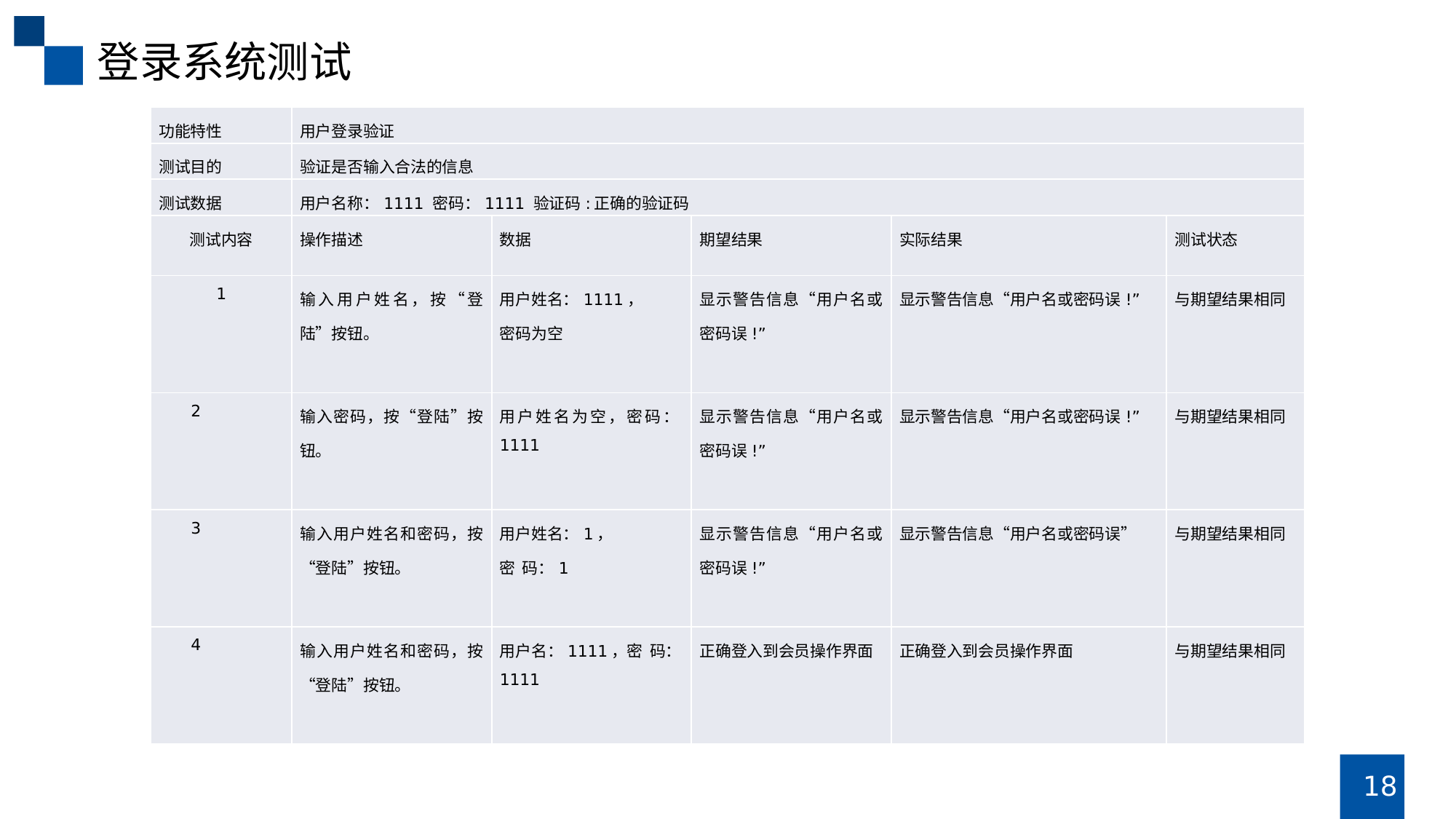

登录系统测试
| 功能特性 | 用户登录验证 |  |  |  |  |
| --- | --- | --- | --- | --- | --- |
| 测试目的 | 验证是否输入合法的信息 |  |  |  |  |
| 测试数据 | 用户名称：1111 密码：1111 验证码:正确的验证码 |  |  |  |  |
| 测试内容 | 操作描述 | 数据 | 期望结果 | 实际结果 | 测试状态 |
| 1 | 输入用户姓名，按“登陆”按钮。 | 用户姓名：1111， 密码为空 | 显示警告信息“用户名或密码误!” | 显示警告信息“用户名或密码误!” | 与期望结果相同 |
| 2 | 输入密码，按“登陆”按钮。 | 用户姓名为空，密码：1111 | 显示警告信息“用户名或密码误!” | 显示警告信息“用户名或密码误!” | 与期望结果相同 |
| 3 | 输入用户姓名和密码，按“登陆”按钮。 | 用户姓名：1， 密 码：1 | 显示警告信息“用户名或密码误!” | 显示警告信息“用户名或密码误” | 与期望结果相同 |
| 4 | 输入用户姓名和密码，按“登陆”按钮。 | 用户名：1111，密 码：1111 | 正确登入到会员操作界面 | 正确登入到会员操作界面 | 与期望结果相同 |
18